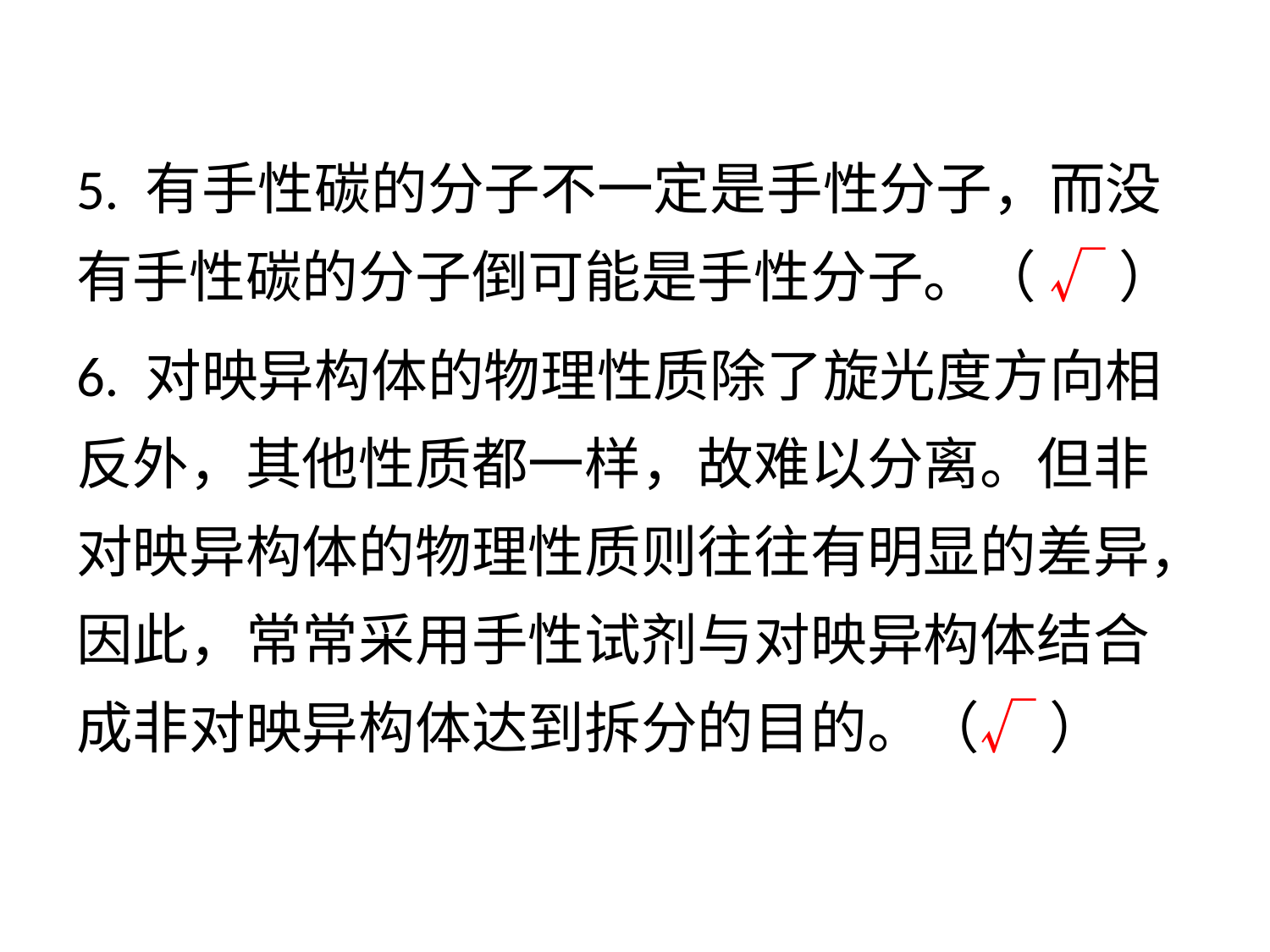

5. 有手性碳的分子不一定是手性分子，而没有手性碳的分子倒可能是手性分子。（ √ ）
6. 对映异构体的物理性质除了旋光度方向相反外，其他性质都一样，故难以分离。但非对映异构体的物理性质则往往有明显的差异，因此，常常采用手性试剂与对映异构体结合成非对映异构体达到拆分的目的。（√ ）